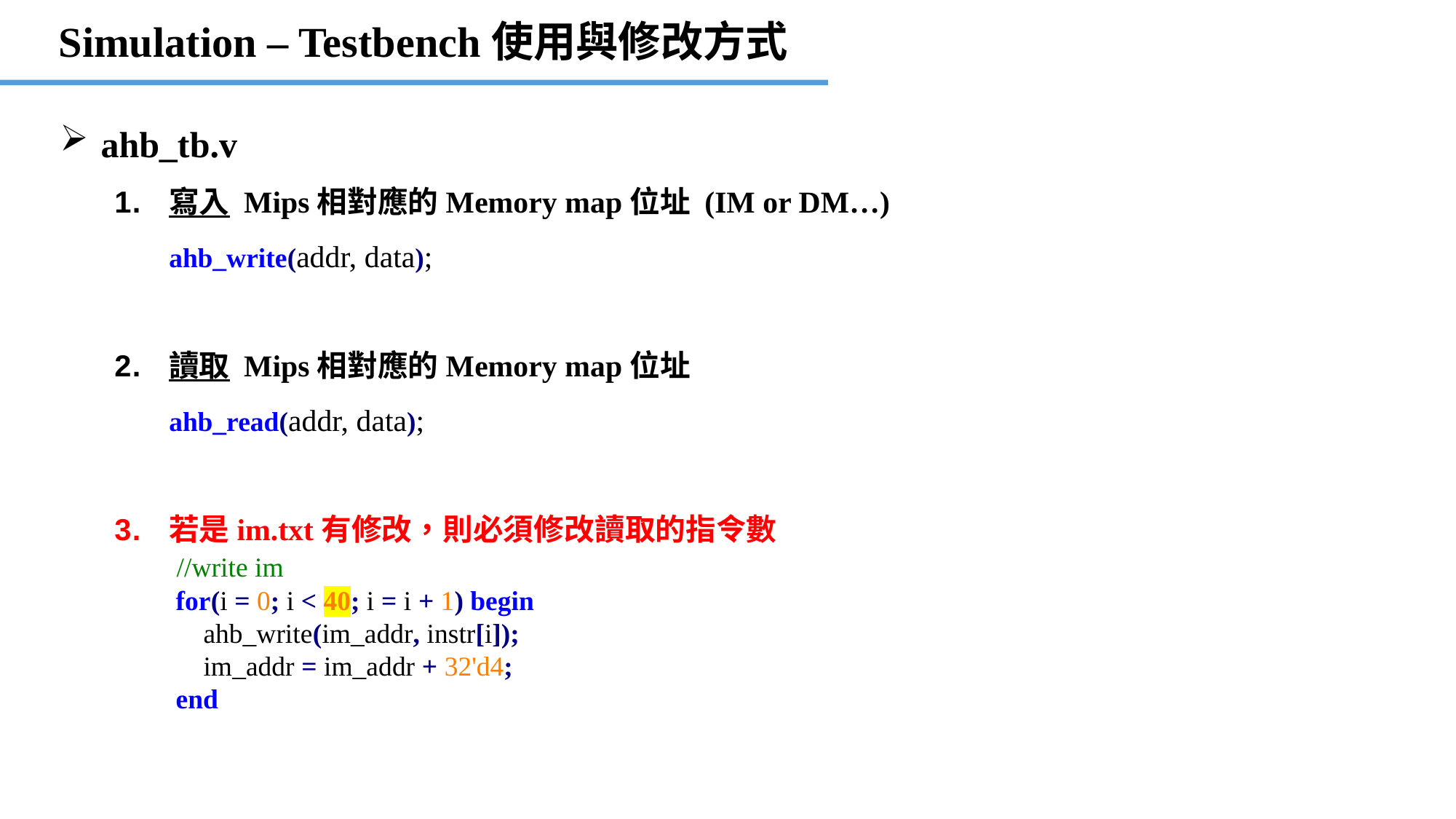

Simulation – Testbench使用與修改方式

ahb_tb.v
寫入 Mips相對應的Memory map位址 (IM or DM…)
ahb_write(addr, data);

讀取 Mips相對應的Memory map位址
ahb_read(addr, data);

若是im.txt有修改，則必須修改讀取的指令數
 //write im
 for(i = 0; i < 40; i = i + 1) begin
     ahb_write(im_addr, instr[i]);
     im_addr = im_addr + 32'd4;
 end